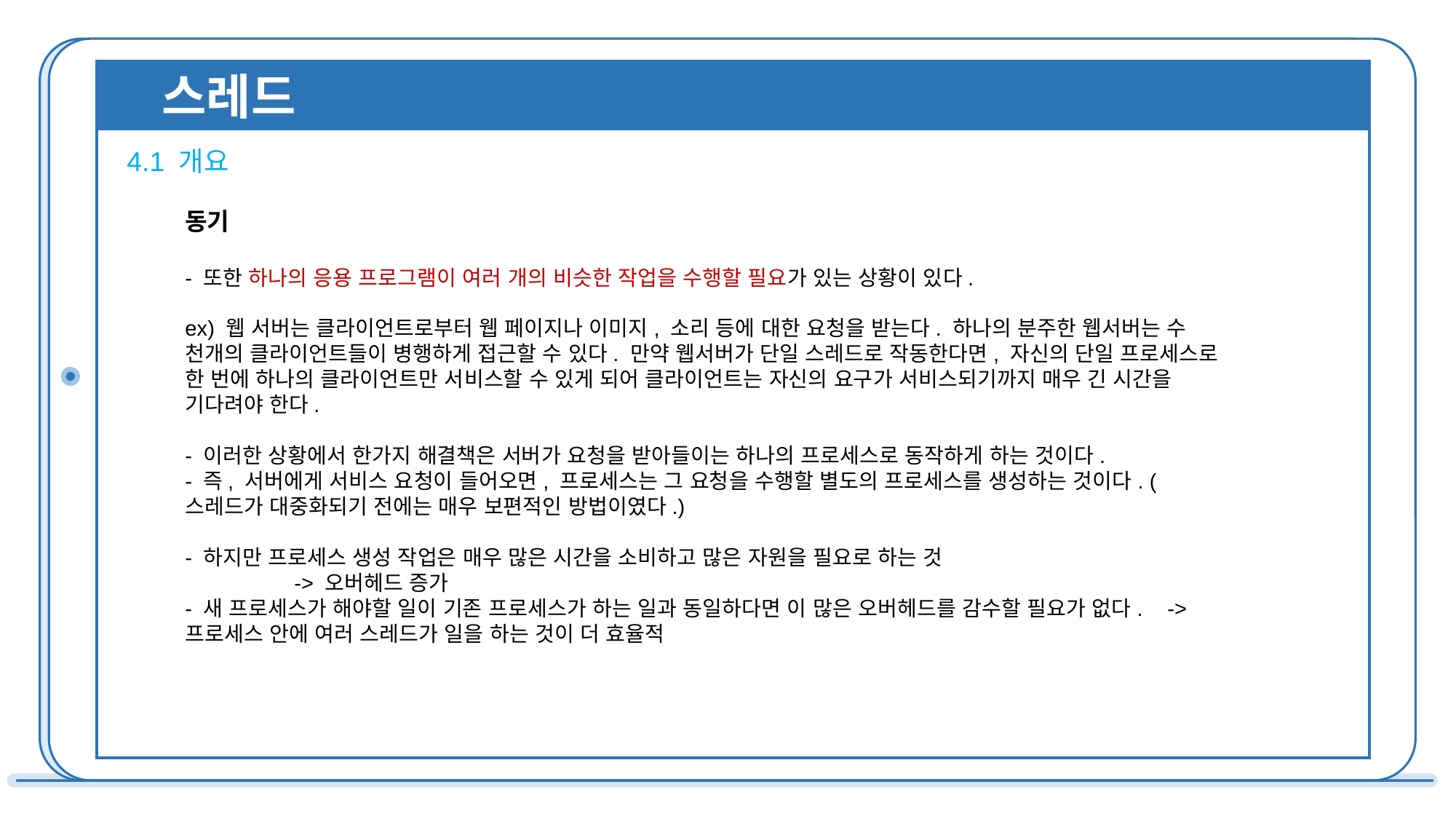

스레드

4.1 개요
동기
- 또한 하나의 응용 프로그램이 여러 개의 비슷한 작업을 수행할 필요가 있는 상황이 있다.

ex) 웹 서버는 클라이언트로부터 웹 페이지나 이미지, 소리 등에 대한 요청을 받는다. 하나의 분주한 웹서버는 수 천개의 클라이언트들이 병행하게 접근할 수 있다. 만약 웹서버가 단일 스레드로 작동한다면, 자신의 단일 프로세스로 한 번에 하나의 클라이언트만 서비스할 수 있게 되어 클라이언트는 자신의 요구가 서비스되기까지 매우 긴 시간을 기다려야 한다.

- 이러한 상황에서 한가지 해결책은 서버가 요청을 받아들이는 하나의 프로세스로 동작하게 하는 것이다.
- 즉, 서버에게 서비스 요청이 들어오면, 프로세스는 그 요청을 수행할 별도의 프로세스를 생성하는 것이다. (스레드가 대중화되기 전에는 매우 보편적인 방법이였다.)

- 하지만 프로세스 생성 작업은 매우 많은 시간을 소비하고 많은 자원을 필요로 하는 것
 	-> 오버헤드 증가
- 새 프로세스가 해야할 일이 기존 프로세스가 하는 일과 동일하다면 이 많은 오버헤드를 감수할 필요가 없다. 	-> 프로세스 안에 여러 스레드가 일을 하는 것이 더 효율적